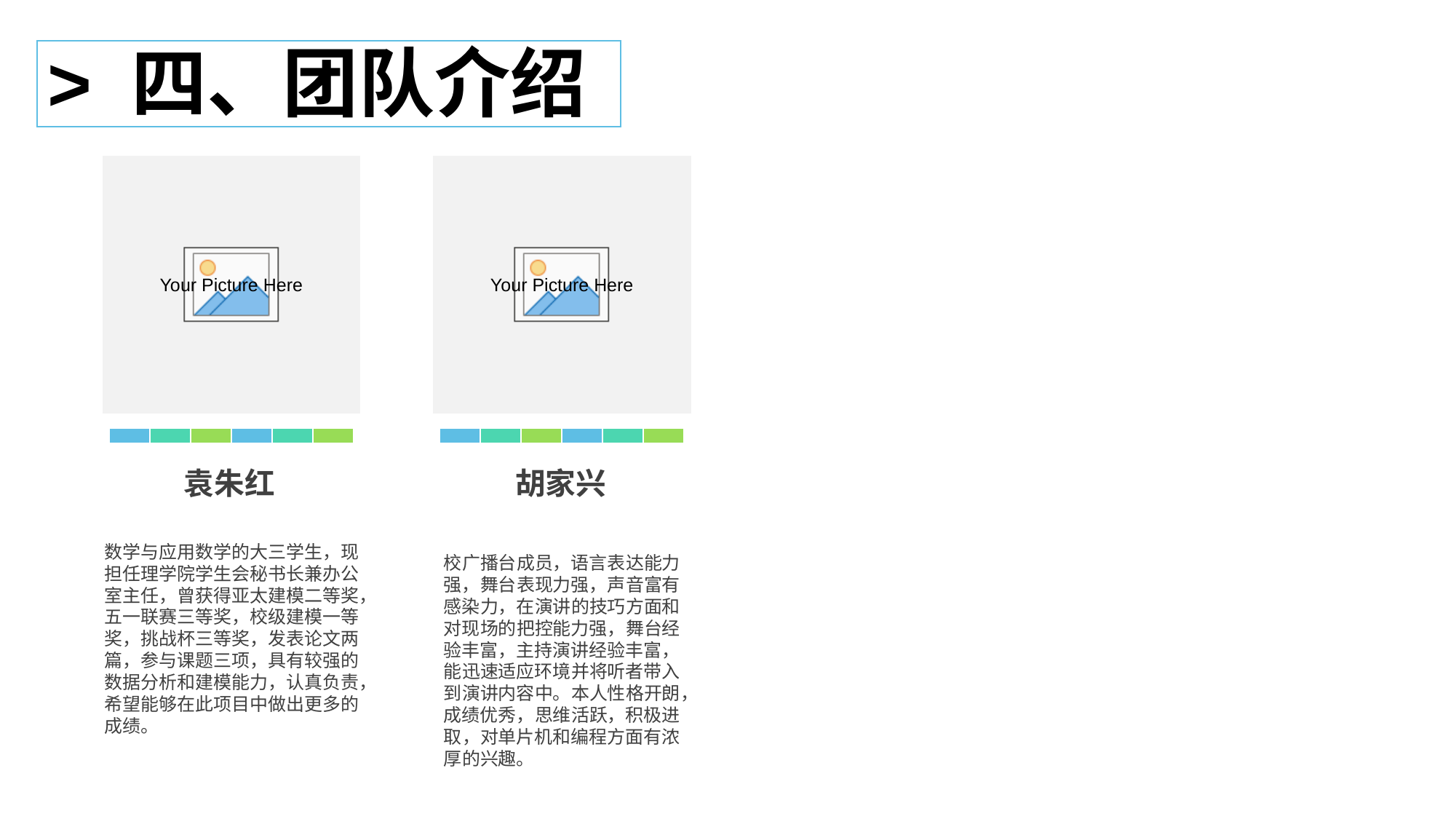

> 四、团队介绍
Meet  Our Team

袁朱红
胡家兴
数学与应用数学的大三学生，现担任理学院学生会秘书长兼办公室主任，曾获得亚太建模二等奖，五一联赛三等奖，校级建模一等奖，挑战杯三等奖，发表论文两篇，参与课题三项，具有较强的数据分析和建模能力，认真负责，希望能够在此项目中做出更多的成绩。
校广播台成员，语言表达能力强，舞台表现力强，声音富有感染力，在演讲的技巧方面和对现场的把控能力强，舞台经验丰富，主持演讲经验丰富，能迅速适应环境并将听者带入到演讲内容中。本人性格开朗，成绩优秀，思维活跃，积极进取，对单片机和编程方面有浓厚的兴趣。